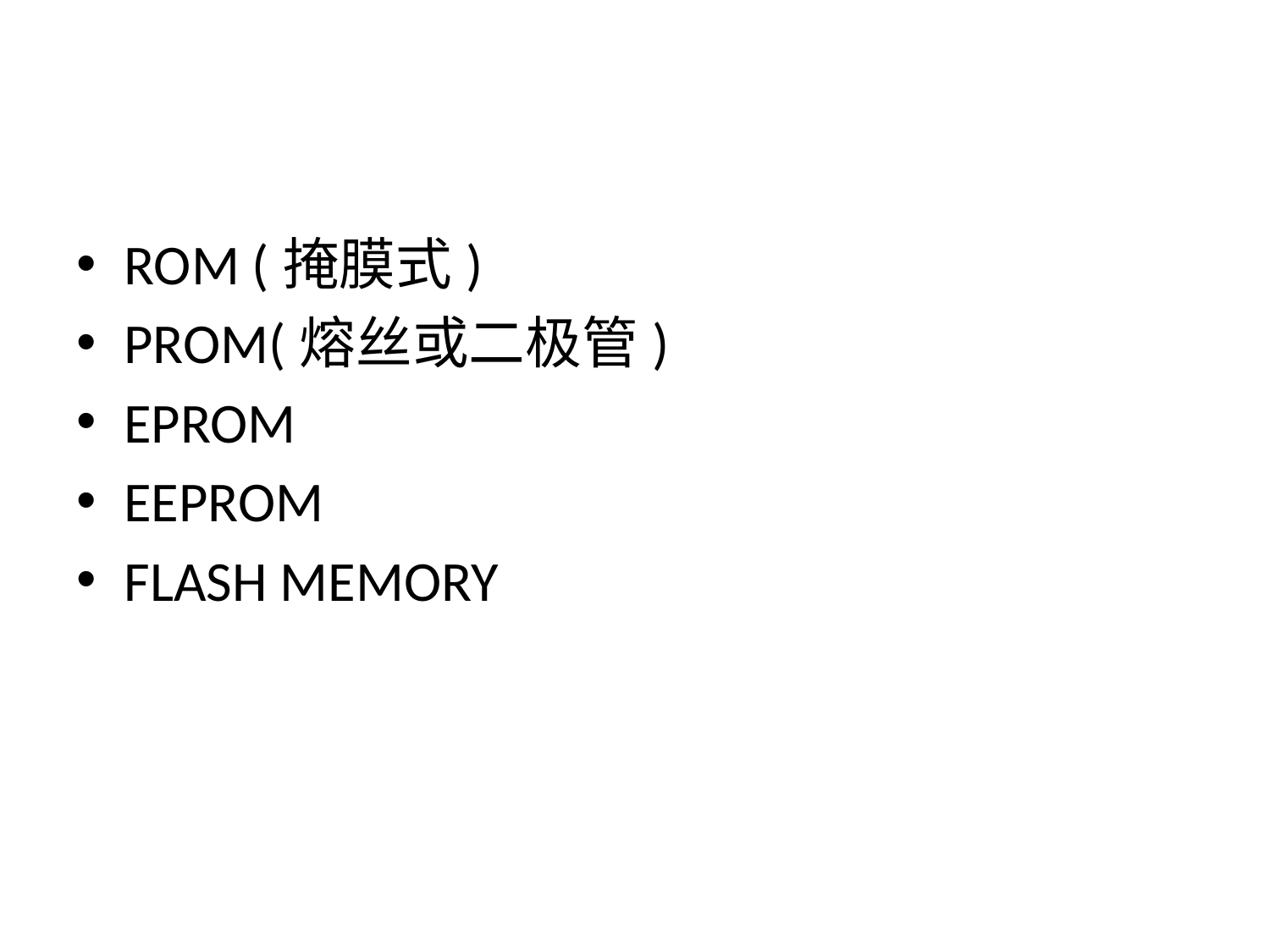

ROM (掩膜式)
PROM(熔丝或二极管)
EPROM
EEPROM
FLASH MEMORY
19